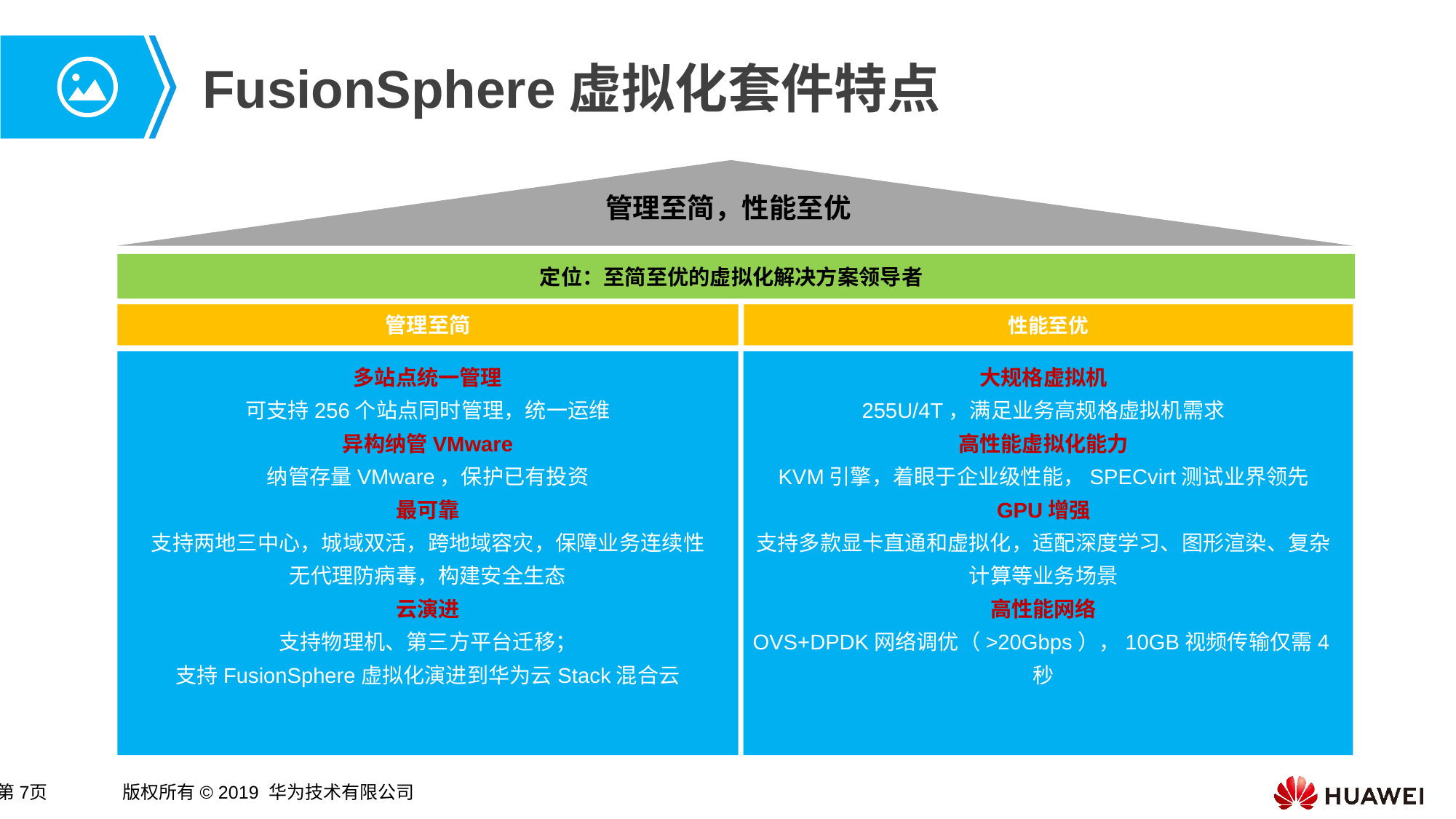

# FusionSphere虚拟化套件特点

管理至简，性能至优
定位：至简至优的虚拟化解决方案领导者
性能至优
管理至简
大规格虚拟机
255U/4T，满足业务高规格虚拟机需求
高性能虚拟化能力
KVM引擎，着眼于企业级性能，SPECvirt测试业界领先
GPU增强
支持多款显卡直通和虚拟化，适配深度学习、图形渲染、复杂计算等业务场景
高性能网络
OVS+DPDK网络调优（>20Gbps），10GB视频传输仅需4秒
多站点统一管理
可支持256个站点同时管理，统一运维
异构纳管VMware
纳管存量VMware，保护已有投资
最可靠
支持两地三中心，城域双活，跨地域容灾，保障业务连续性
无代理防病毒，构建安全生态
云演进
支持物理机、第三方平台迁移；
支持FusionSphere虚拟化演进到华为云Stack混合云